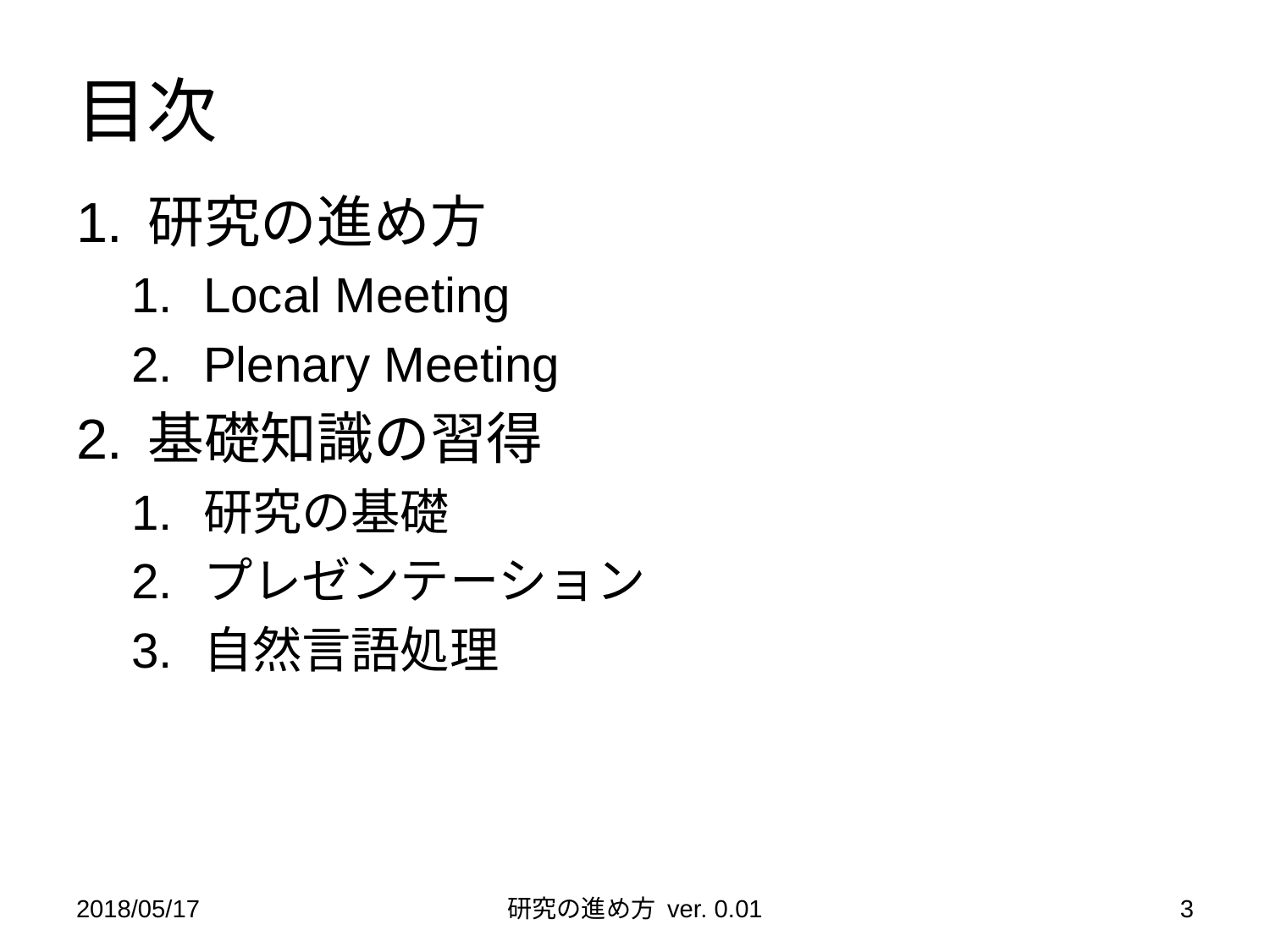

# 目次
研究の進め方
Local Meeting
Plenary Meeting
基礎知識の習得
研究の基礎
プレゼンテーション
自然言語処理
2018/05/17
研究の進め方 ver. 0.01
3